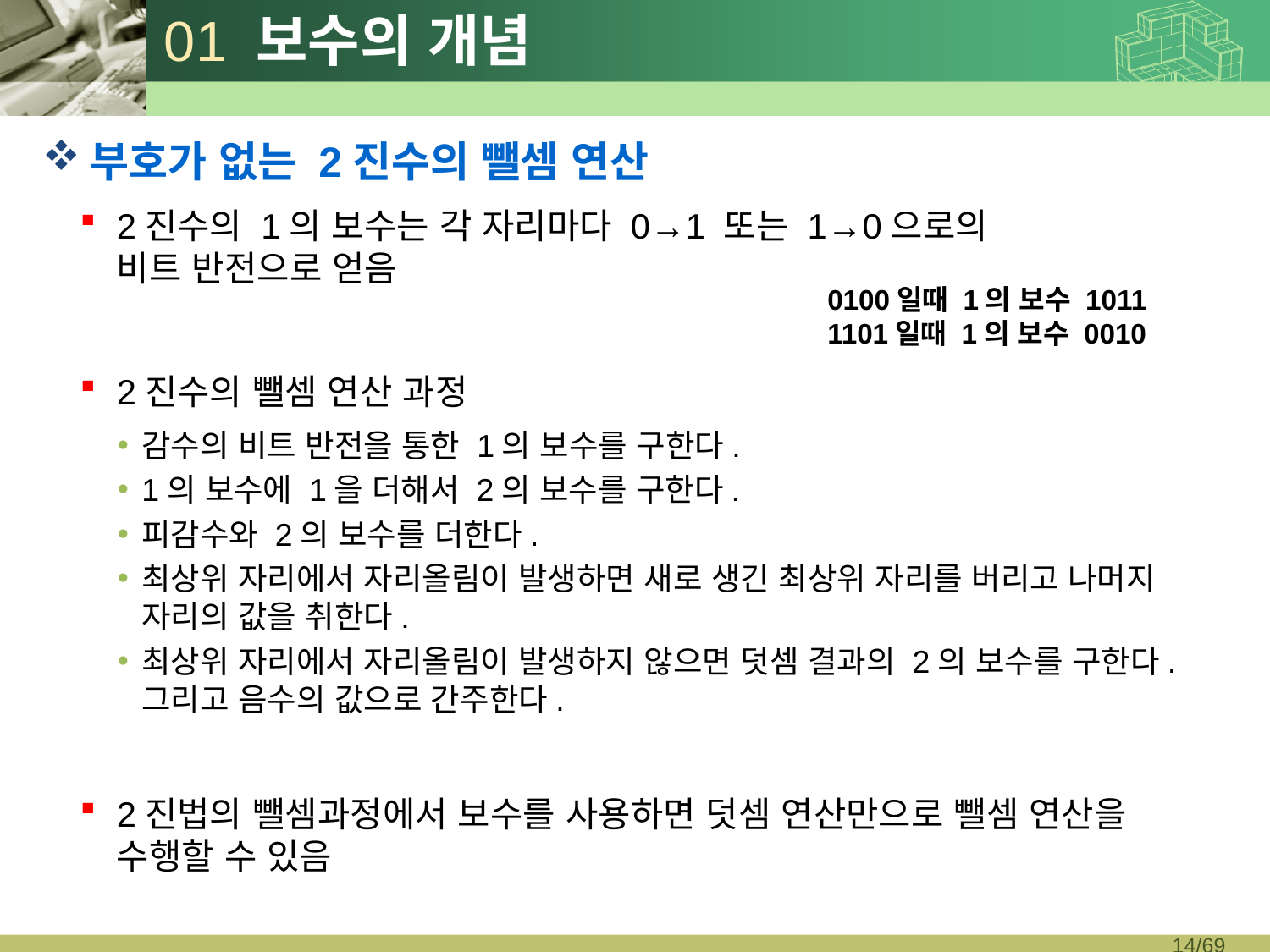

# 01 보수의 개념
부호가 없는 2진수의 뺄셈 연산
2진수의 1의 보수는 각 자리마다 0→1 또는 1→0으로의
비트 반전으로 얻음

2진수의 뺄셈 연산 과정
감수의 비트 반전을 통한 1의 보수를 구한다.
1의 보수에 1을 더해서 2의 보수를 구한다.
피감수와 2의 보수를 더한다.
최상위 자리에서 자리올림이 발생하면 새로 생긴 최상위 자리를 버리고 나머지 자리의 값을 취한다.
최상위 자리에서 자리올림이 발생하지 않으면 덧셈 결과의 2의 보수를 구한다. 그리고 음수의 값으로 간주한다.

2진법의 뺄셈과정에서 보수를 사용하면 덧셈 연산만으로 뺄셈 연산을 수행할 수 있음

0100일때 1의 보수 1011
1101일때 1의 보수 0010